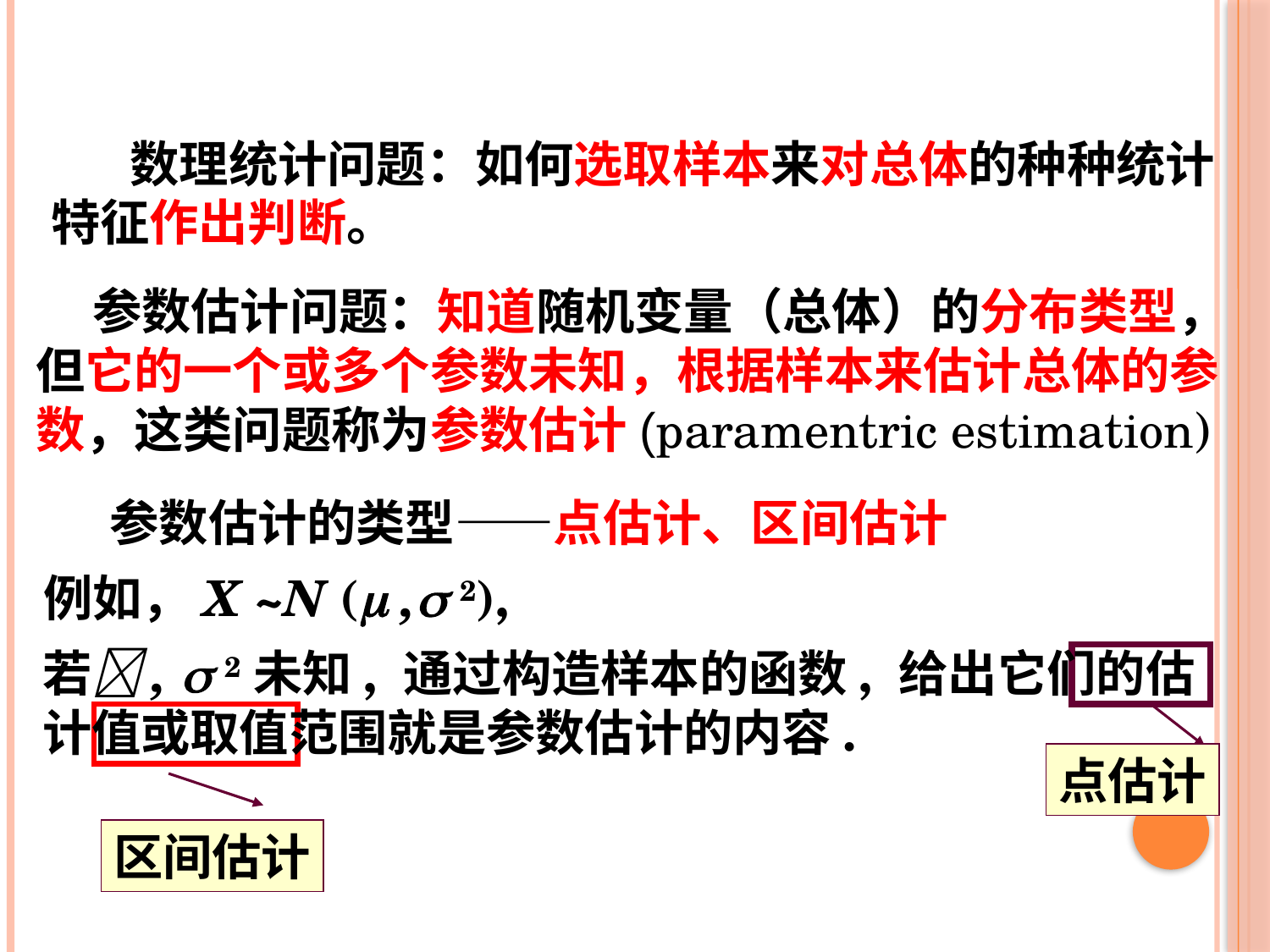

数理统计问题：如何选取样本来对总体的种种统计
特征作出判断。
    参数估计问题：知道随机变量（总体）的分布类型，
但它的一个或多个参数未知，根据样本来估计总体的参
数，这类问题称为参数估计(paramentric estimation)
参数估计的类型——点估计、区间估计
例如，X ~N (μ ,σ 2),
若μ, σ 2未知, 通过构造样本的函数, 给出它们的估计值或取值范围就是参数估计的内容.

点估计

区间估计